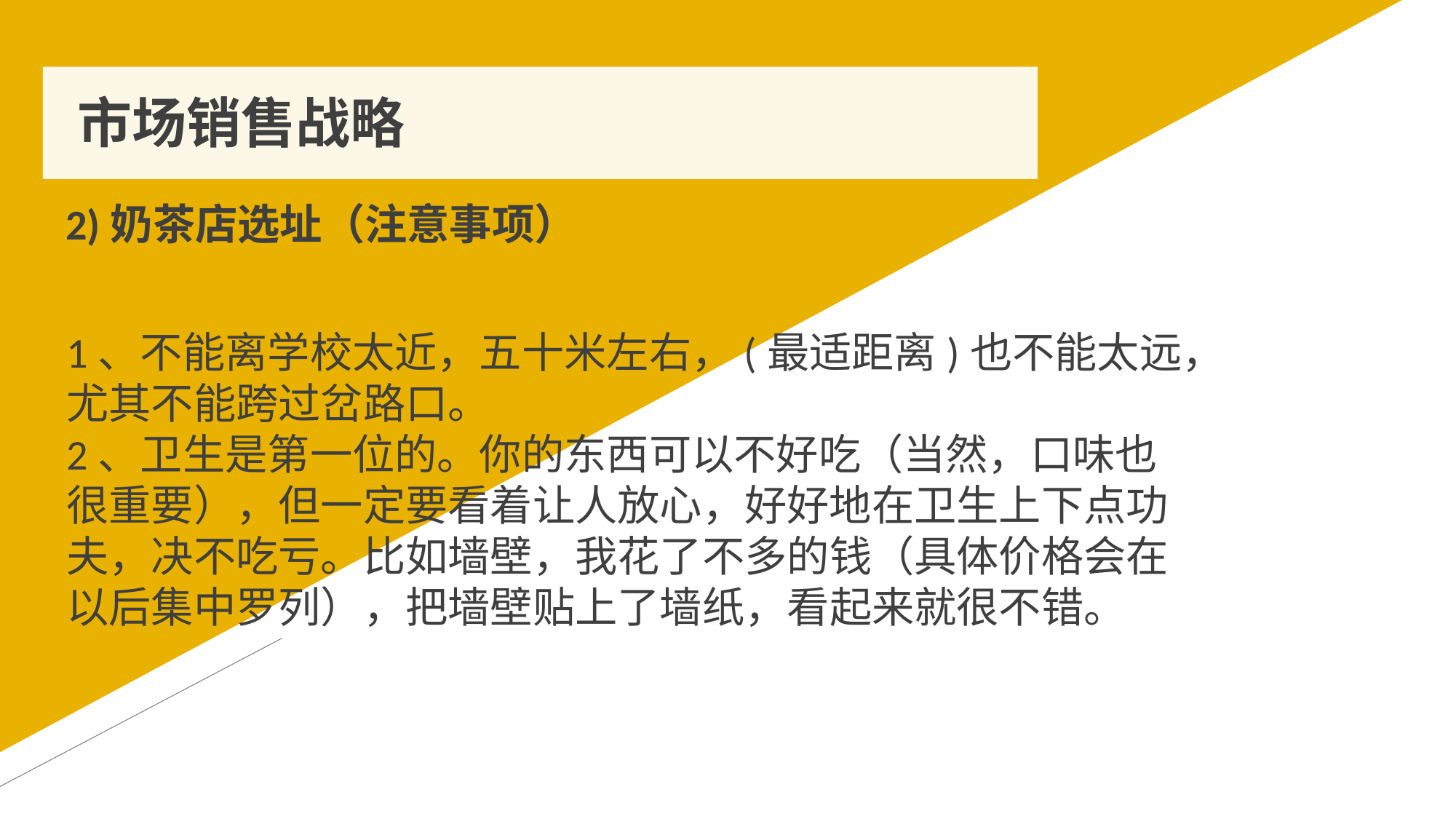

# 市场销售战略
2)奶茶店选址（注意事项）
1、不能离学校太近，五十米左右，(最适距离)也不能太远，尤其不能跨过岔路口。
2、卫生是第一位的。你的东西可以不好吃（当然，口味也很重要），但一定要看着让人放心，好好地在卫生上下点功夫，决不吃亏。比如墙壁，我花了不多的钱（具体价格会在以后集中罗列），把墙壁贴上了墙纸，看起来就很不错。